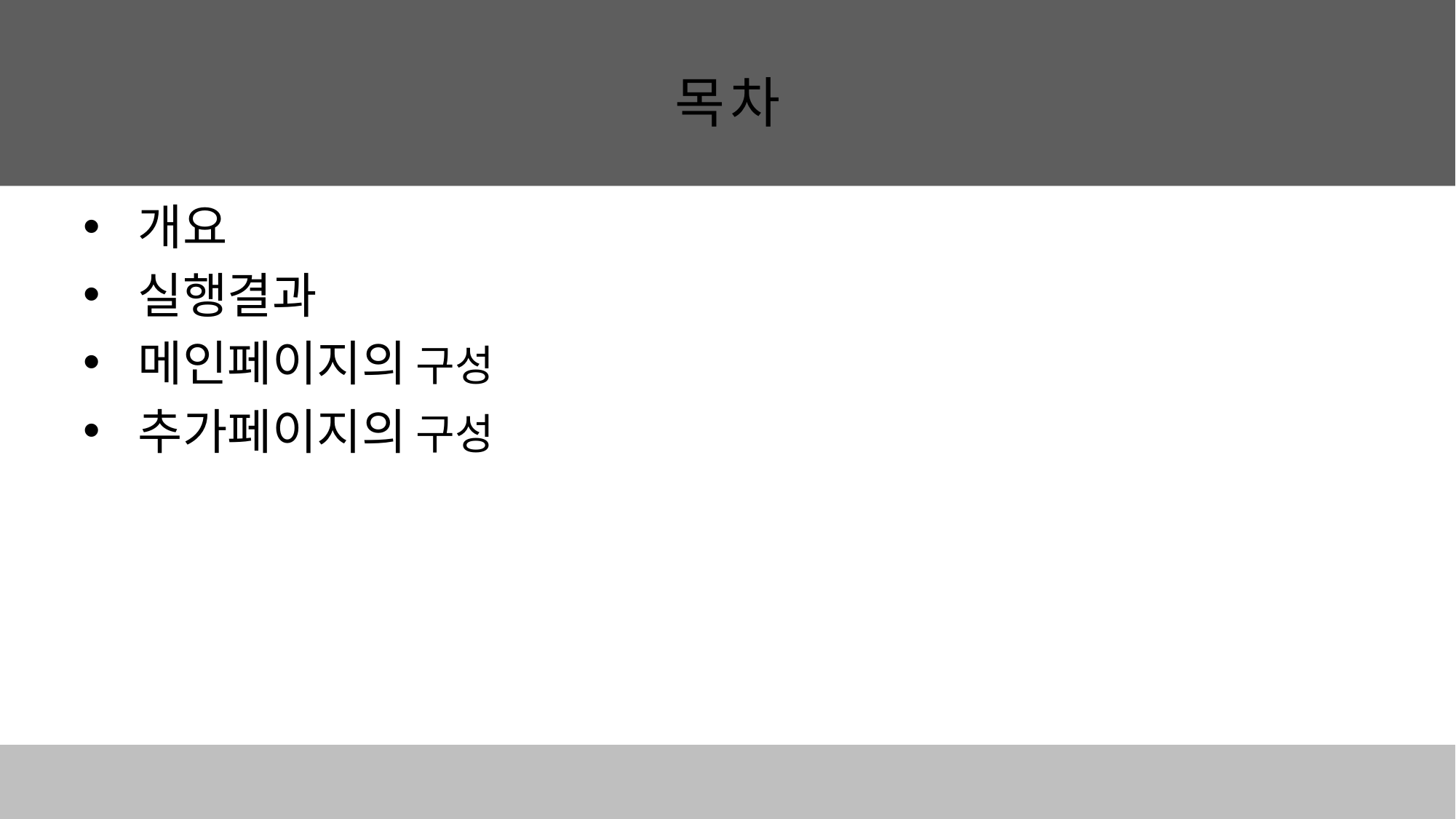

# 목차
개요
실행결과
메인페이지의 구성
추가페이지의 구성